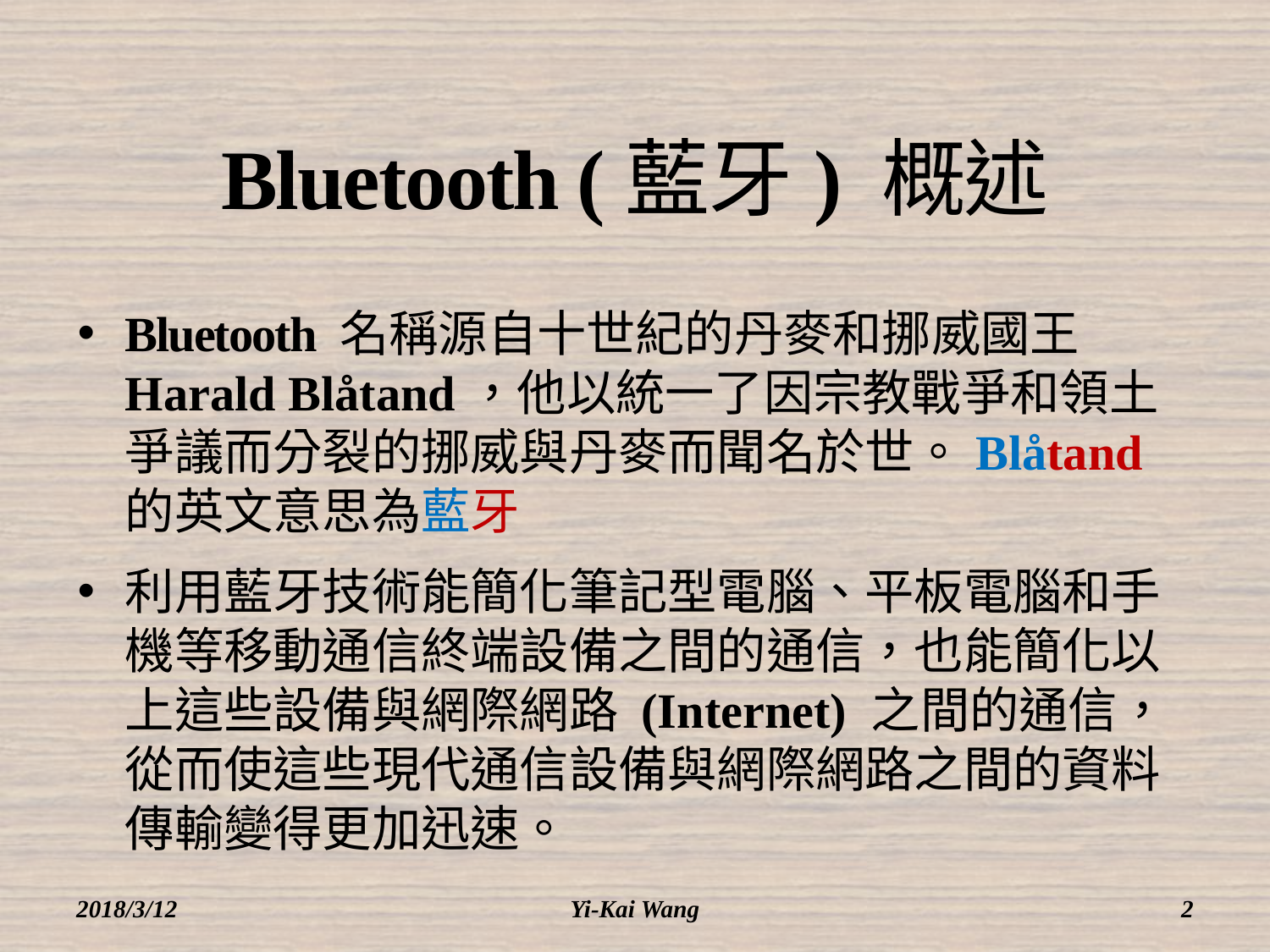

# Bluetooth (藍牙) 概述
Bluetooth 名稱源自十世紀的丹麥和挪威國王 Harald Blåtand，他以統一了因宗教戰爭和領土爭議而分裂的挪威與丹麥而聞名於世。Blåtand 的英文意思為藍牙
利用藍牙技術能簡化筆記型電腦、平板電腦和手機等移動通信終端設備之間的通信，也能簡化以上這些設備與網際網路 (Internet) 之間的通信，從而使這些現代通信設備與網際網路之間的資料傳輸變得更加迅速。
2018/3/12
Yi-Kai Wang
2